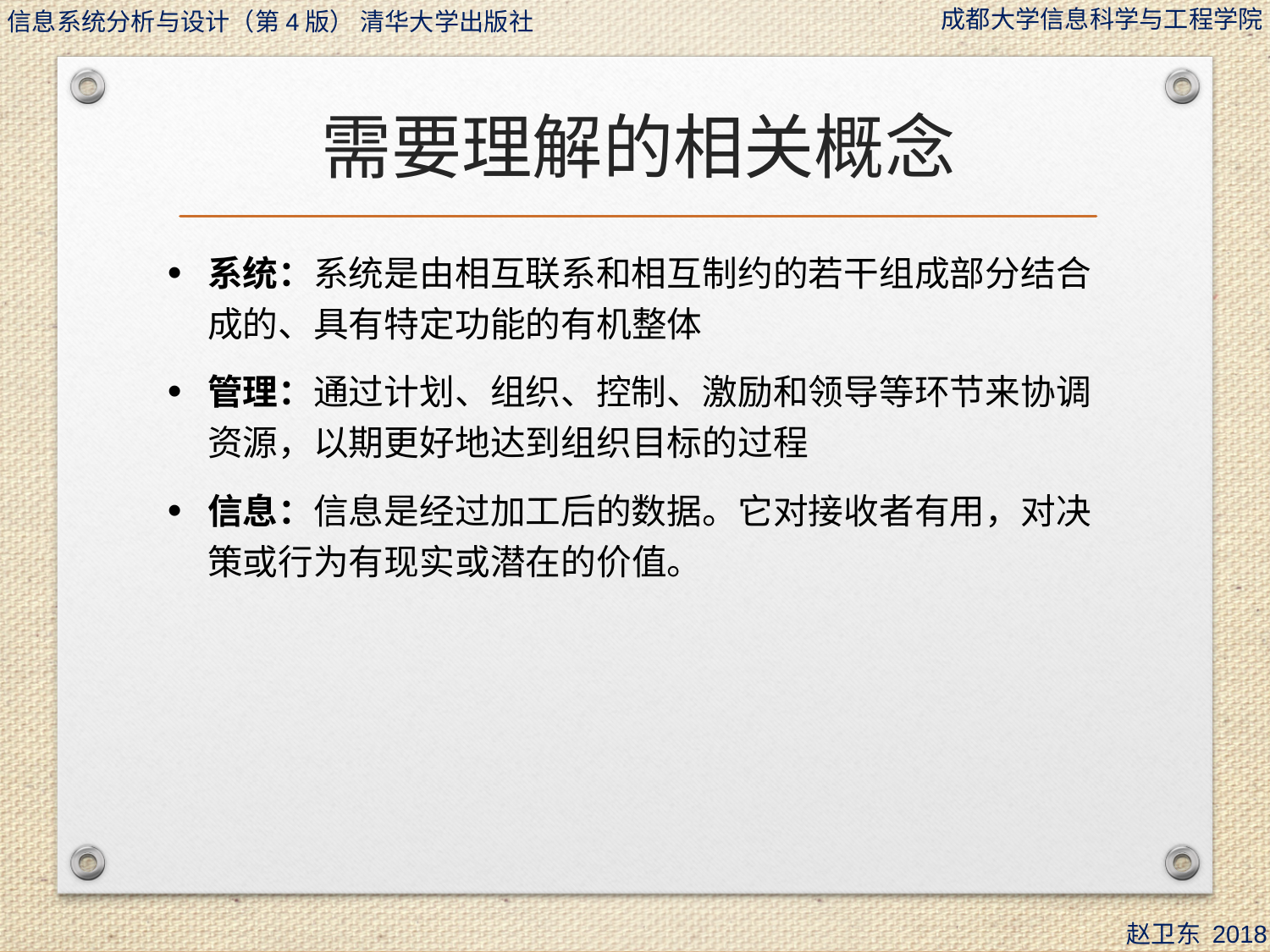

# 需要理解的相关概念
系统：系统是由相互联系和相互制约的若干组成部分结合成的、具有特定功能的有机整体
管理：通过计划、组织、控制、激励和领导等环节来协调资源，以期更好地达到组织目标的过程
信息：信息是经过加工后的数据。它对接收者有用，对决策或行为有现实或潜在的价值。